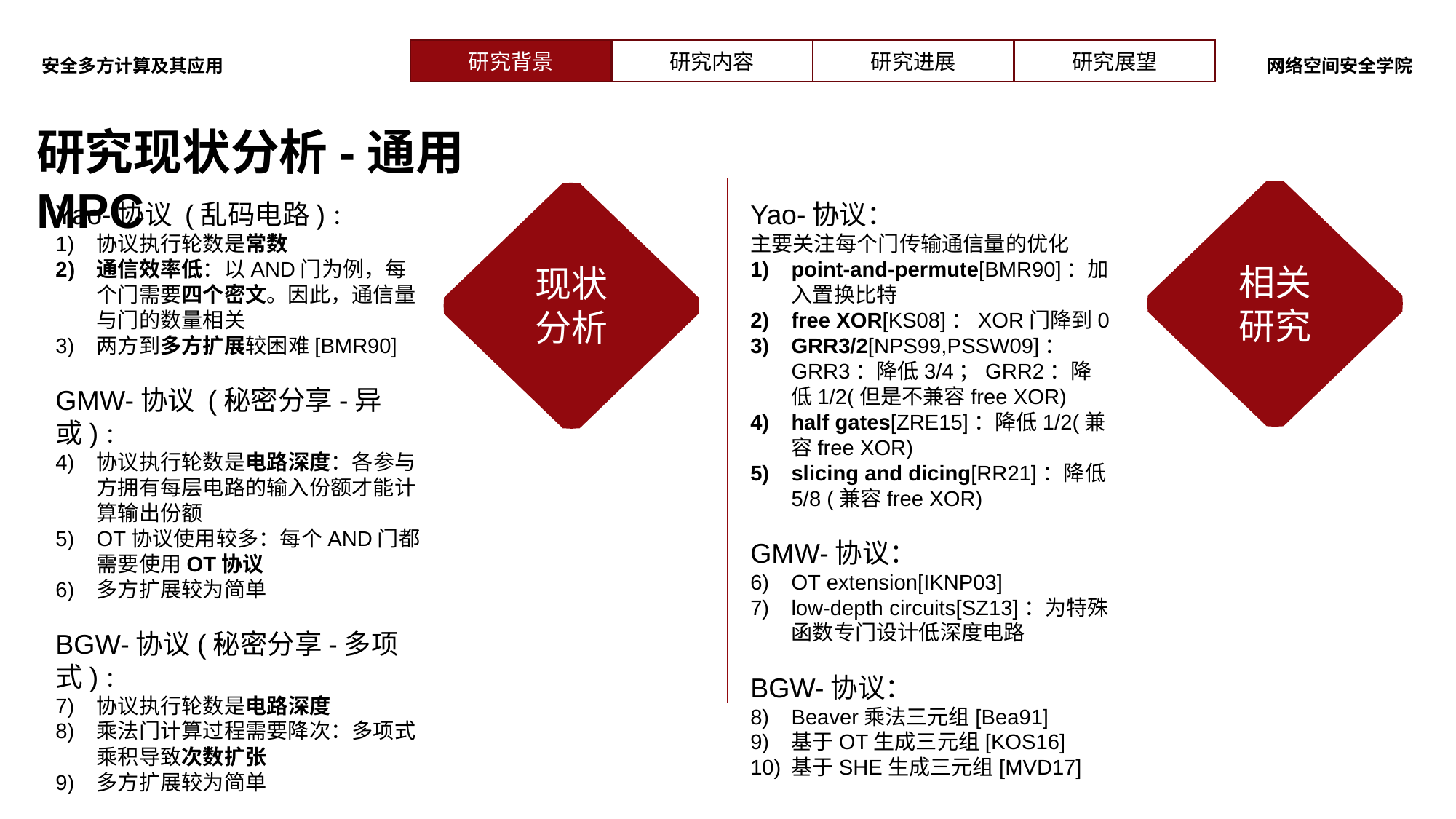

研究现状分析-通用MPC

Yao-协议 (乱码电路)：
协议执行轮数是常数
通信效率低：以AND门为例，每个门需要四个密文。因此，通信量与门的数量相关
两方到多方扩展较困难[BMR90]

GMW-协议 (秘密分享-异或)：
协议执行轮数是电路深度：各参与方拥有每层电路的输入份额才能计算输出份额
OT协议使用较多：每个AND门都需要使用OT协议
多方扩展较为简单

BGW-协议(秘密分享-多项式)：
协议执行轮数是电路深度
乘法门计算过程需要降次：多项式乘积导致次数扩张
多方扩展较为简单
Yao-协议：
主要关注每个门传输通信量的优化
point-and-permute[BMR90]：加入置换比特
free XOR[KS08]：XOR门降到0
GRR3/2[NPS99,PSSW09]：GRR3：降低3/4；GRR2：降低1/2(但是不兼容free XOR)
half gates[ZRE15]：降低1/2(兼容free XOR)
slicing and dicing[RR21]：降低5/8 (兼容free XOR)

GMW-协议：
OT extension[IKNP03]
low-depth circuits[SZ13]：为特殊函数专门设计低深度电路

BGW-协议：
Beaver乘法三元组[Bea91]
基于OT生成三元组[KOS16]
基于SHE生成三元组[MVD17]
相关
研究
现状
分析